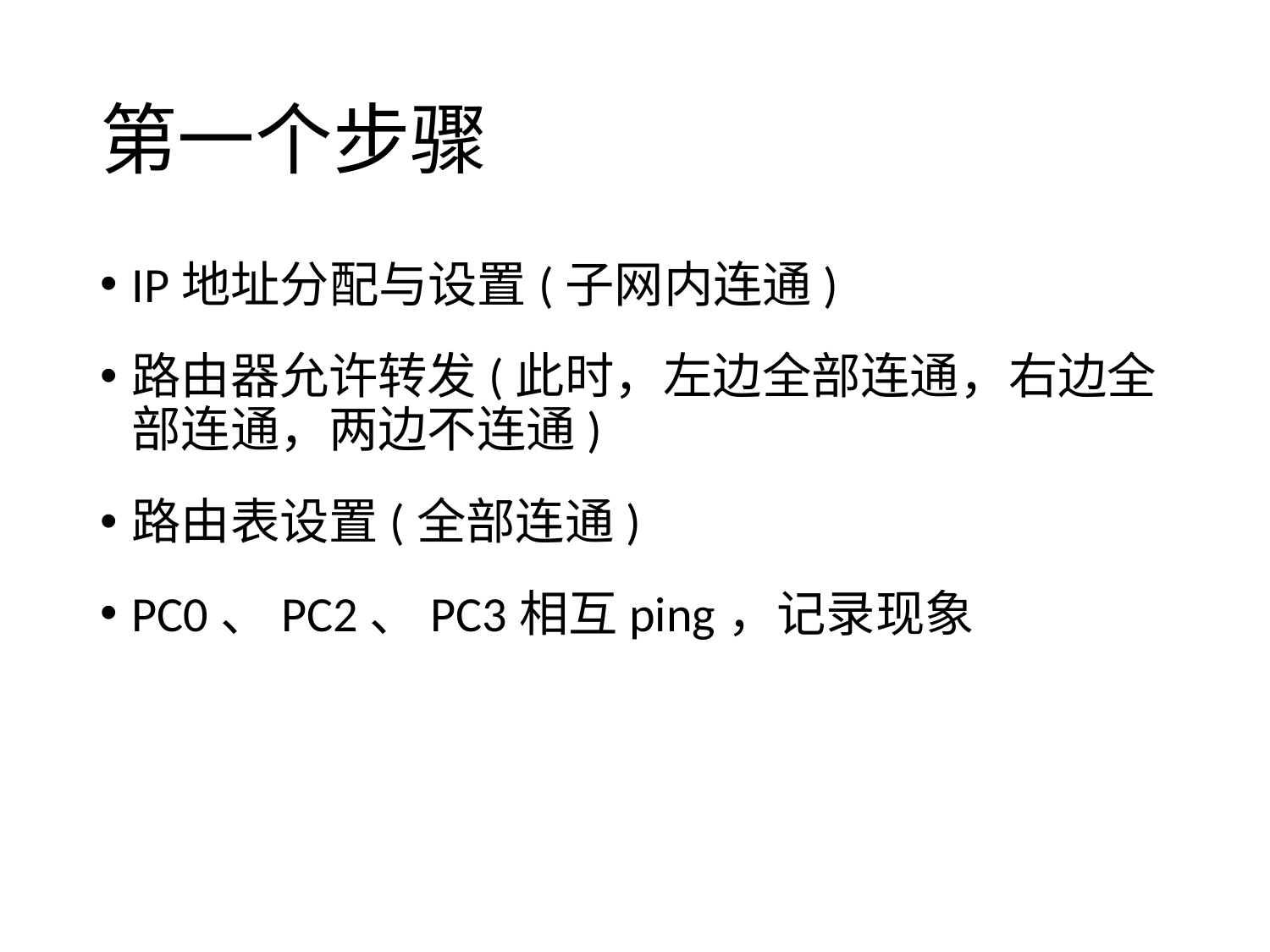

# 第一个步骤
IP地址分配与设置(子网内连通)
路由器允许转发(此时，左边全部连通，右边全部连通，两边不连通)
路由表设置(全部连通)
PC0、PC2、PC3相互ping，记录现象